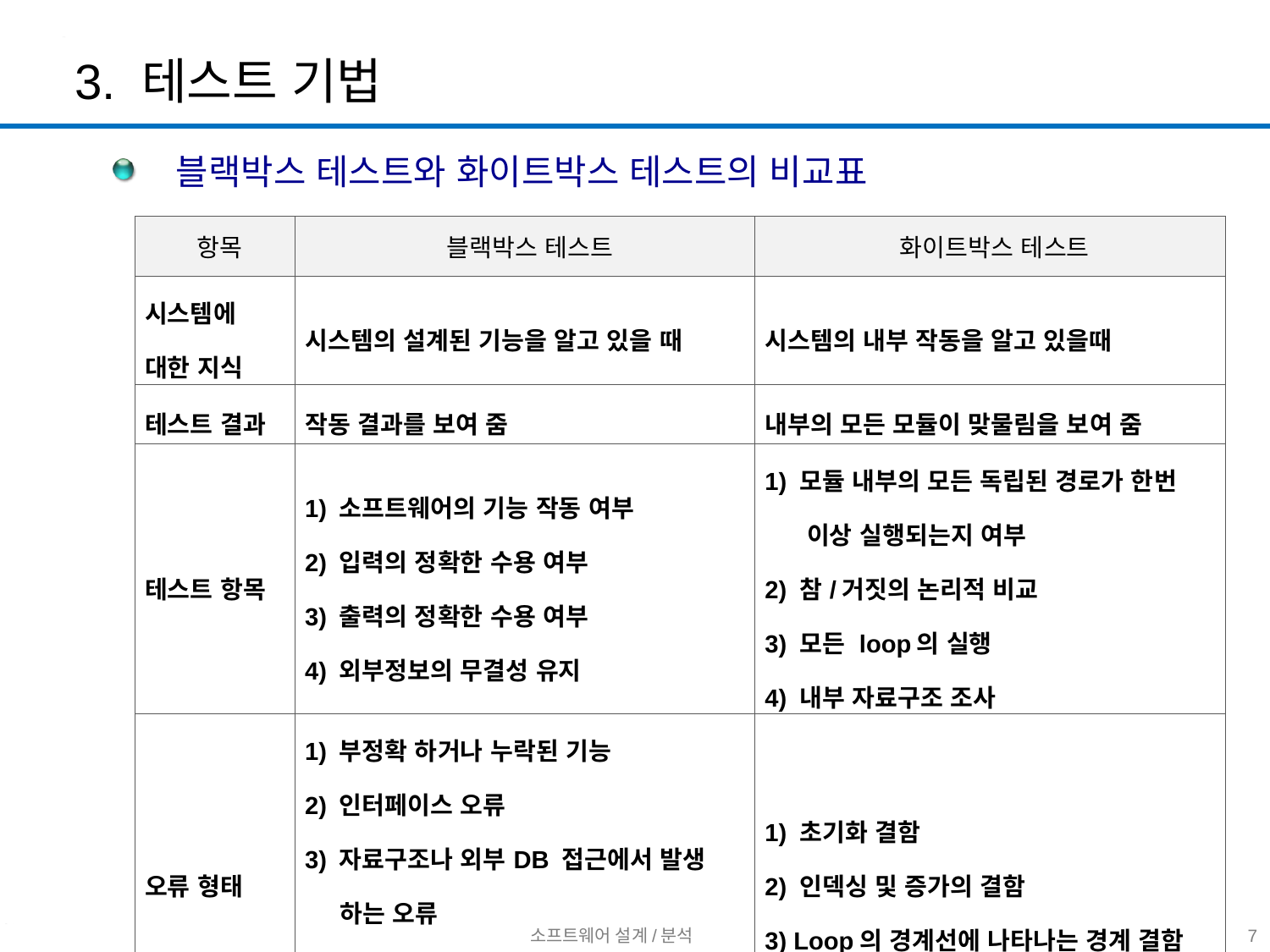

3. 테스트 기법
 블랙박스 테스트와 화이트박스 테스트의 비교표
| 항목 | 블랙박스 테스트 | 화이트박스 테스트 |
| --- | --- | --- |
| 시스템에 대한 지식 | 시스템의 설계된 기능을 알고 있을 때 | 시스템의 내부 작동을 알고 있을때 |
| 테스트 결과 | 작동 결과를 보여 줌 | 내부의 모든 모듈이 맞물림을 보여 줌 |
| 테스트 항목 | 1) 소프트웨어의 기능 작동 여부 2) 입력의 정확한 수용 여부 3) 출력의 정확한 수용 여부 4) 외부정보의 무결성 유지 | 1) 모듈 내부의 모든 독립된 경로가 한번 이상 실행되는지 여부 2) 참/거짓의 논리적 비교 3) 모든 loop의 실행 4) 내부 자료구조 조사 |
| 오류 형태 | 1) 부정확 하거나 누락된 기능 2) 인터페이스 오류 3) 자료구조나 외부DB 접근에서 발생 하는 오류 4) 성능 오류 5) 초기화 및 종료 오류 | 1) 초기화 결함 2) 인덱싱 및 증가의 결함 3) Loop의 경계선에 나타나는 경계 결함 |